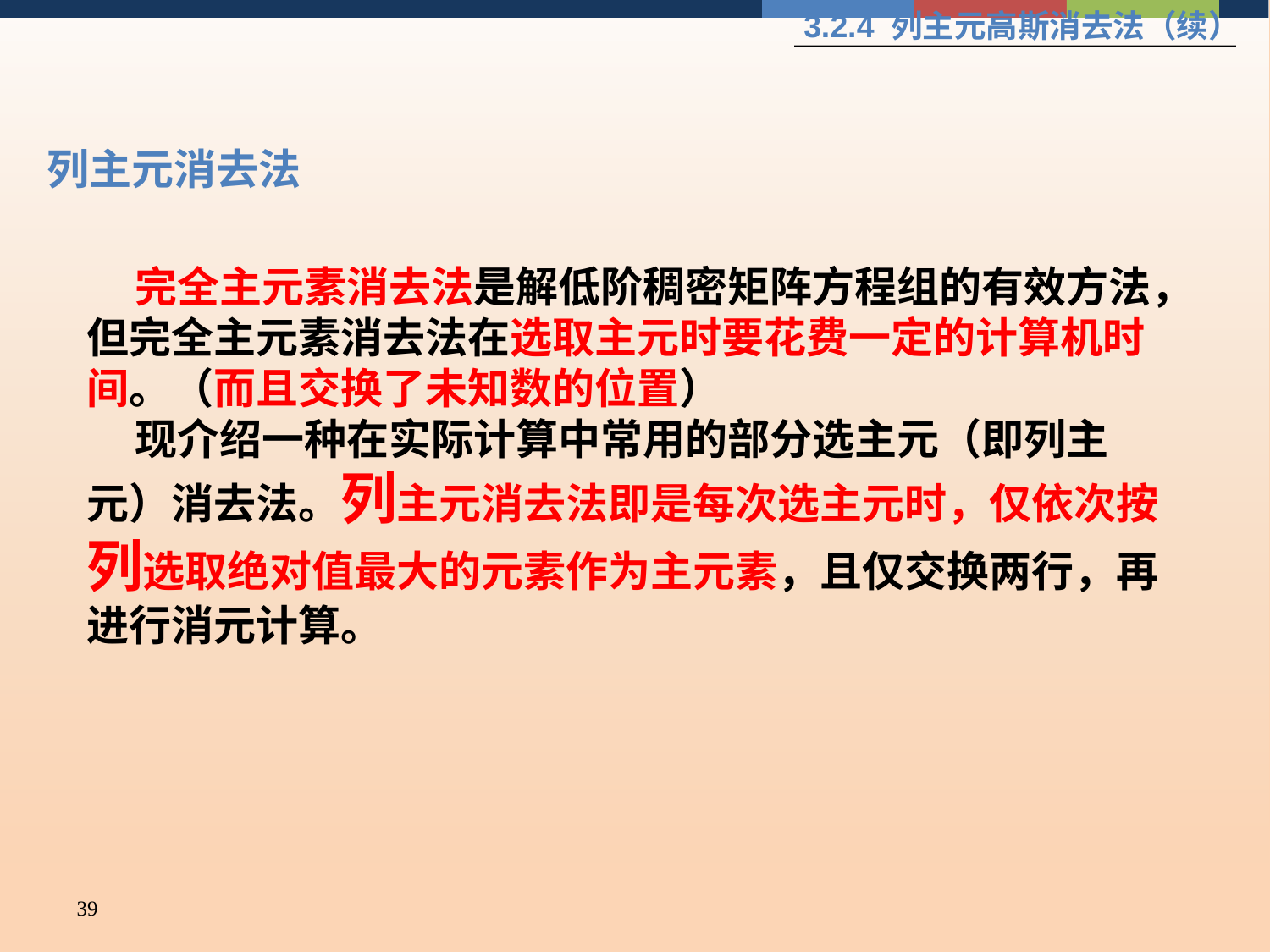

3.2.4 列主元高斯消去法（续）

列主元消去法
    完全主元素消去法是解低阶稠密矩阵方程组的有效方法，但完全主元素消去法在选取主元时要花费一定的计算机时间。（而且交换了未知数的位置）
    现介绍一种在实际计算中常用的部分选主元（即列主元）消去法。列主元消去法即是每次选主元时，仅依次按列选取绝对值最大的元素作为主元素，且仅交换两行，再进行消元计算。
39